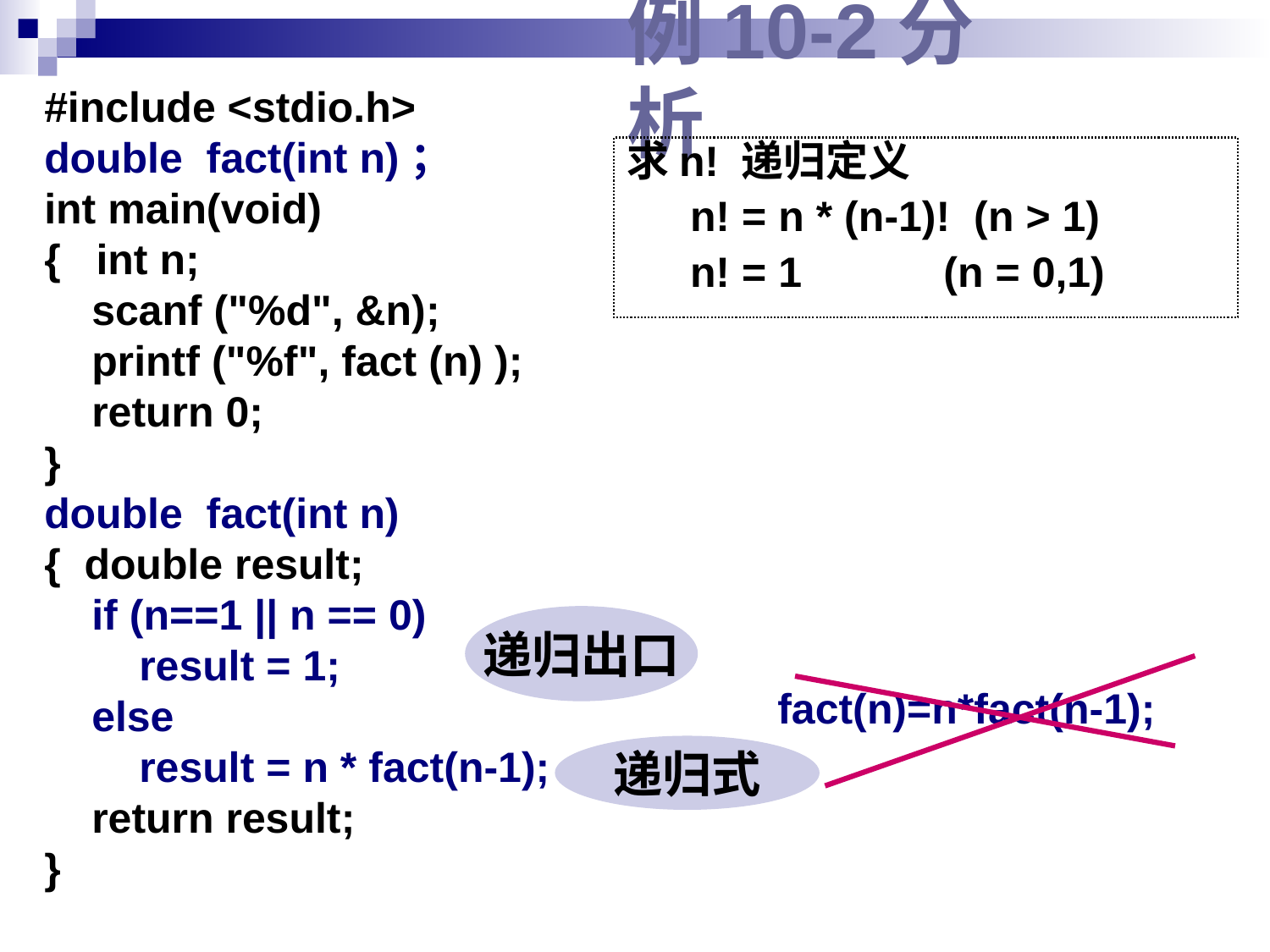

# 例10-2分析
#include <stdio.h>
double  fact(int n)；
int main(void)
{   int n;
    scanf ("%d", &n);
    printf ("%f", fact (n) );
    return 0;
}
double  fact(int n)
{  double result;
    if (n==1 || n == 0)
        result = 1;
    else
        result = n * fact(n-1);
    return result;
}
求n! 递归定义
n! = n * (n-1)!  (n > 1)
n! = 1            (n = 0,1)
递归出口

fact(n)=n*fact(n-1);
递归式